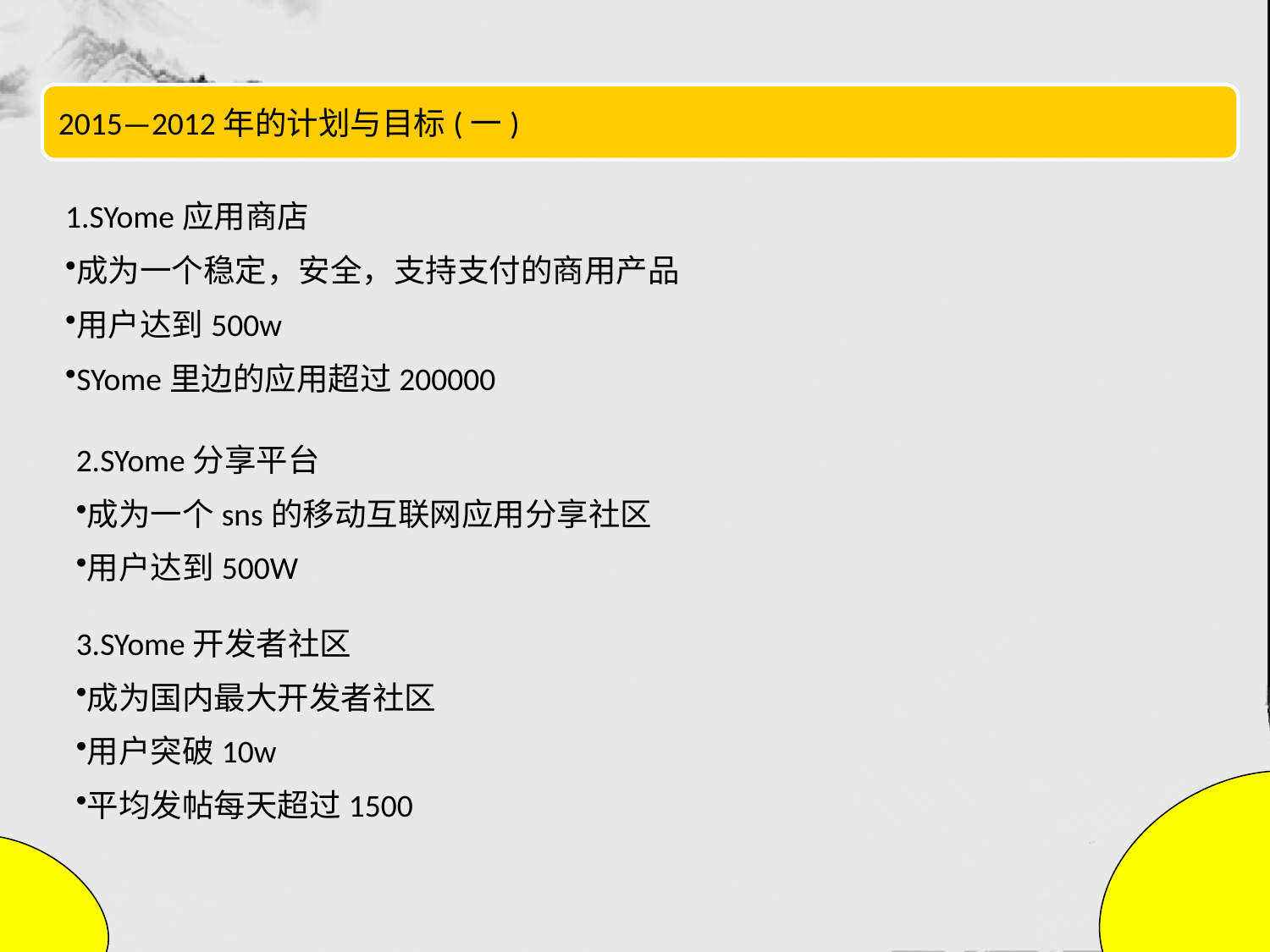

2015—2012年的计划与目标(一)

1.SYome应用商店
成为一个稳定，安全，支持支付的商用产品
用户达到500w
SYome里边的应用超过200000
2.SYome分享平台
成为一个sns的移动互联网应用分享社区
用户达到500W
3.SYome开发者社区
成为国内最大开发者社区
用户突破10w
平均发帖每天超过1500